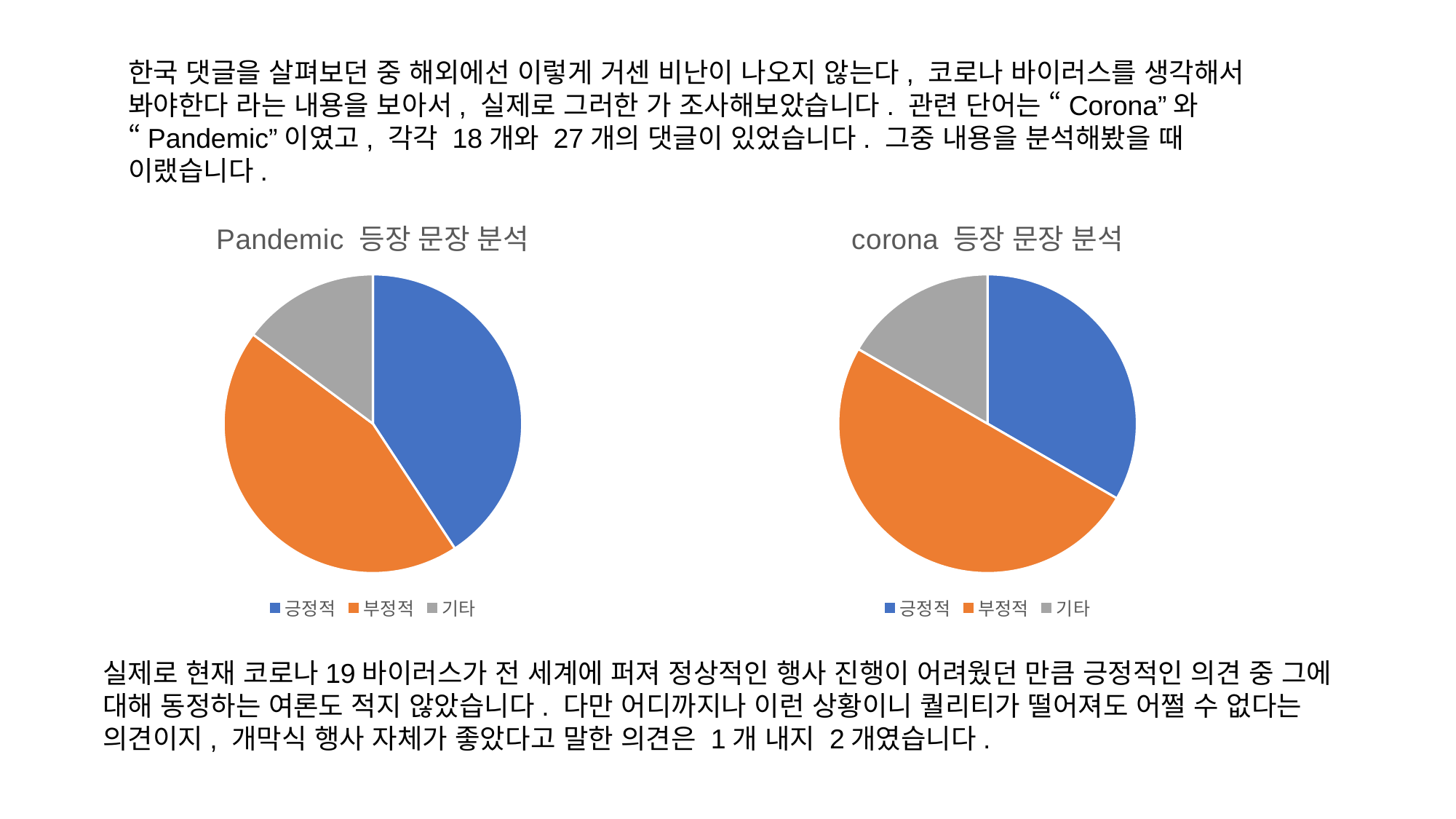

한국 댓글을 살펴보던 중 해외에선 이렇게 거센 비난이 나오지 않는다, 코로나 바이러스를 생각해서 봐야한다 라는 내용을 보아서, 실제로 그러한 가 조사해보았습니다. 관련 단어는 “Corona”와 “Pandemic”이였고, 각각 18개와 27개의 댓글이 있었습니다. 그중 내용을 분석해봤을 때 이랬습니다.

### Chart:

| Category | Pandemic 등장 문장 분석 |
|---|---|
| 긍정적 | 11.0 |
| 부정적 | 12.0 |
| 기타 | 4.0 |

### Chart:

| Category | corona 등장 문장 분석 |
|---|---|
| 긍정적 | 6.0 |
| 부정적 | 9.0 |
| 기타 | 3.0 |
실제로 현재 코로나19바이러스가 전 세계에 퍼져 정상적인 행사 진행이 어려웠던 만큼 긍정적인 의견 중 그에 대해 동정하는 여론도 적지 않았습니다. 다만 어디까지나 이런 상황이니 퀄리티가 떨어져도 어쩔 수 없다는 의견이지, 개막식 행사 자체가 좋았다고 말한 의견은 1개 내지 2개였습니다.